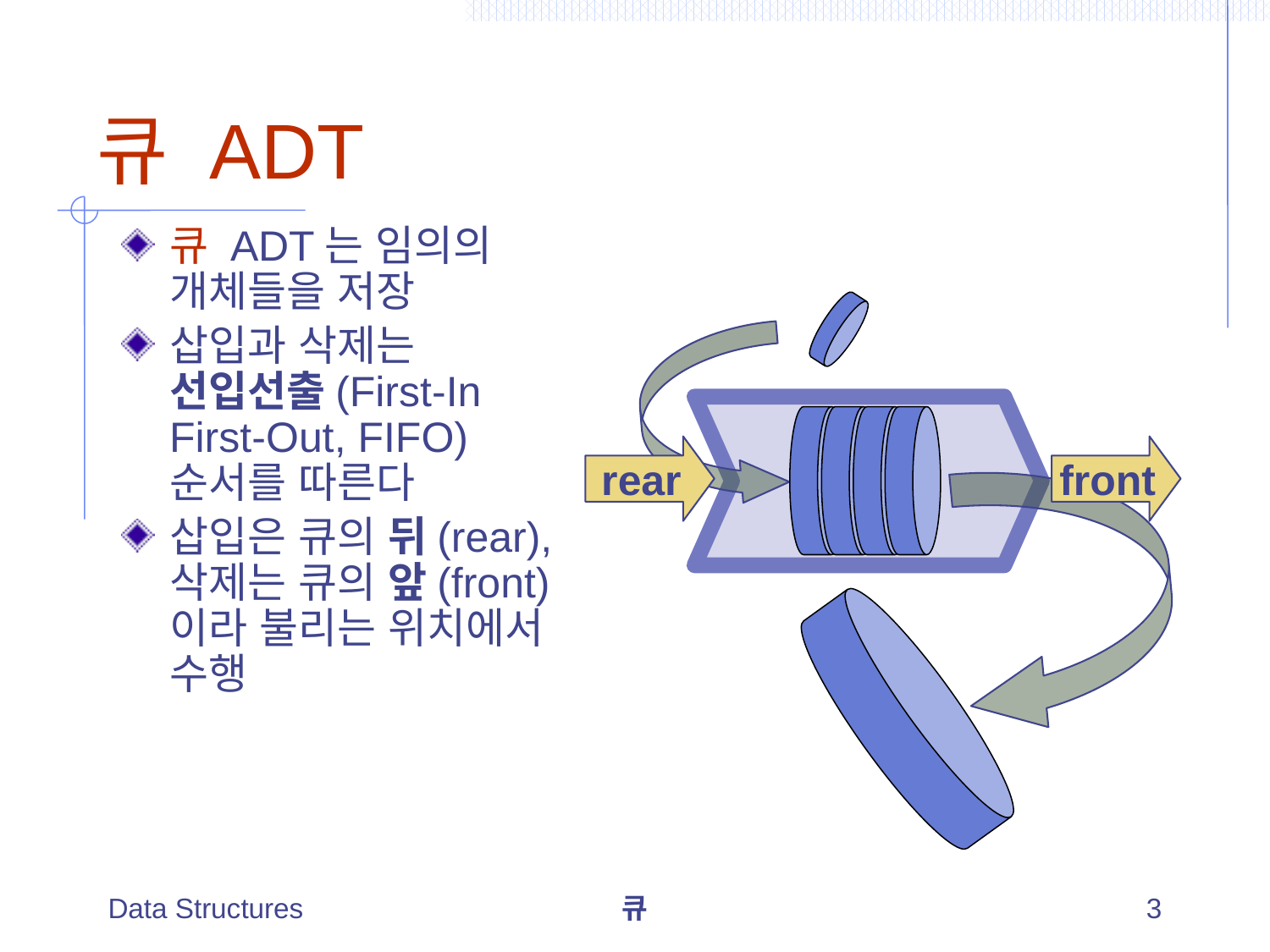

# 큐 ADT
큐 ADT는 임의의 개체들을 저장
삽입과 삭제는 선입선출(First-In First-Out, FIFO) 순서를 따른다
삽입은 큐의 뒤(rear), 삭제는 큐의 앞(front)이라 불리는 위치에서 수행

rear
front

Data Structures
큐
3